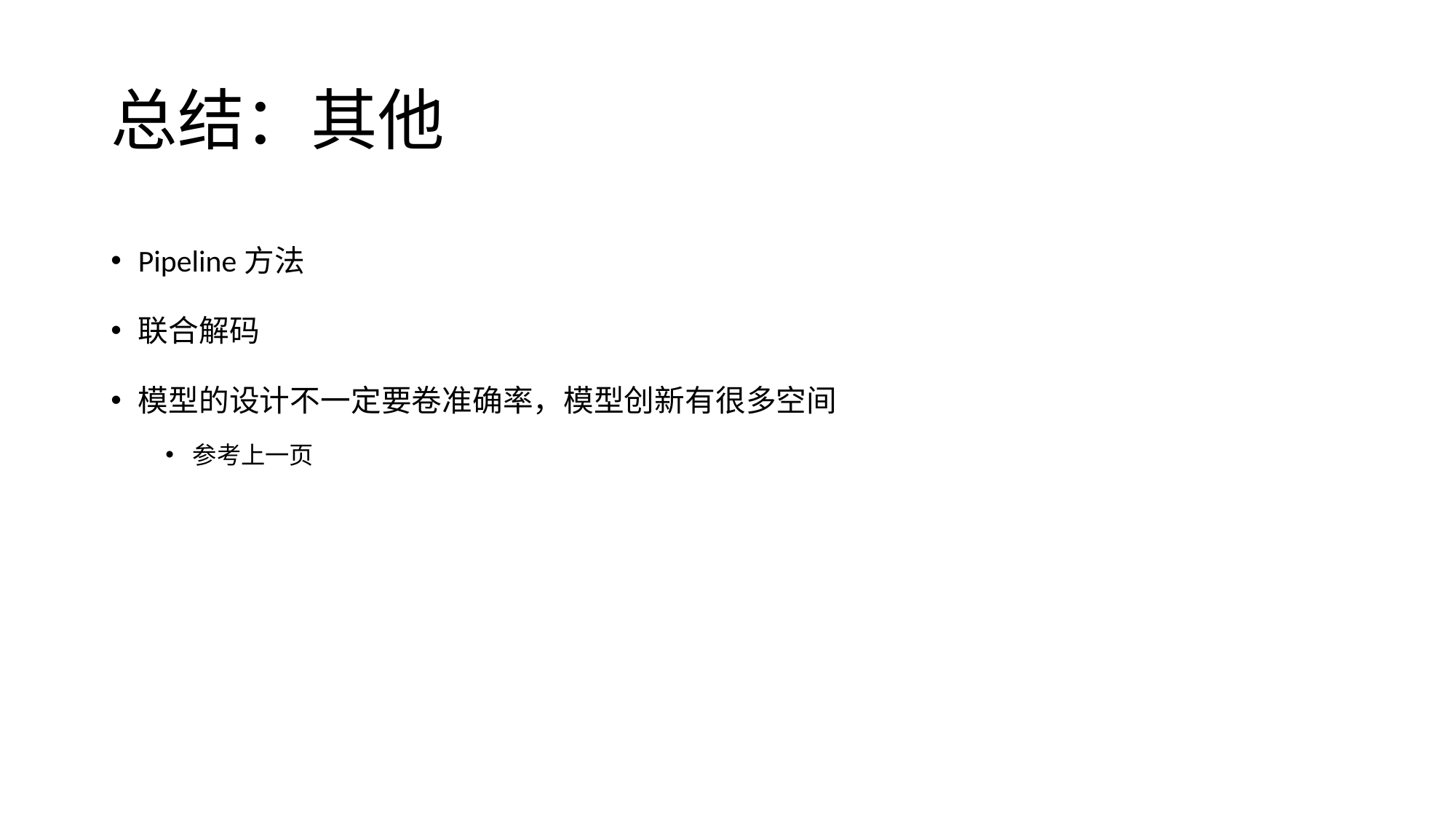

# 总结：其他
Pipeline方法
联合解码
模型的设计不一定要卷准确率，模型创新有很多空间
参考上一页